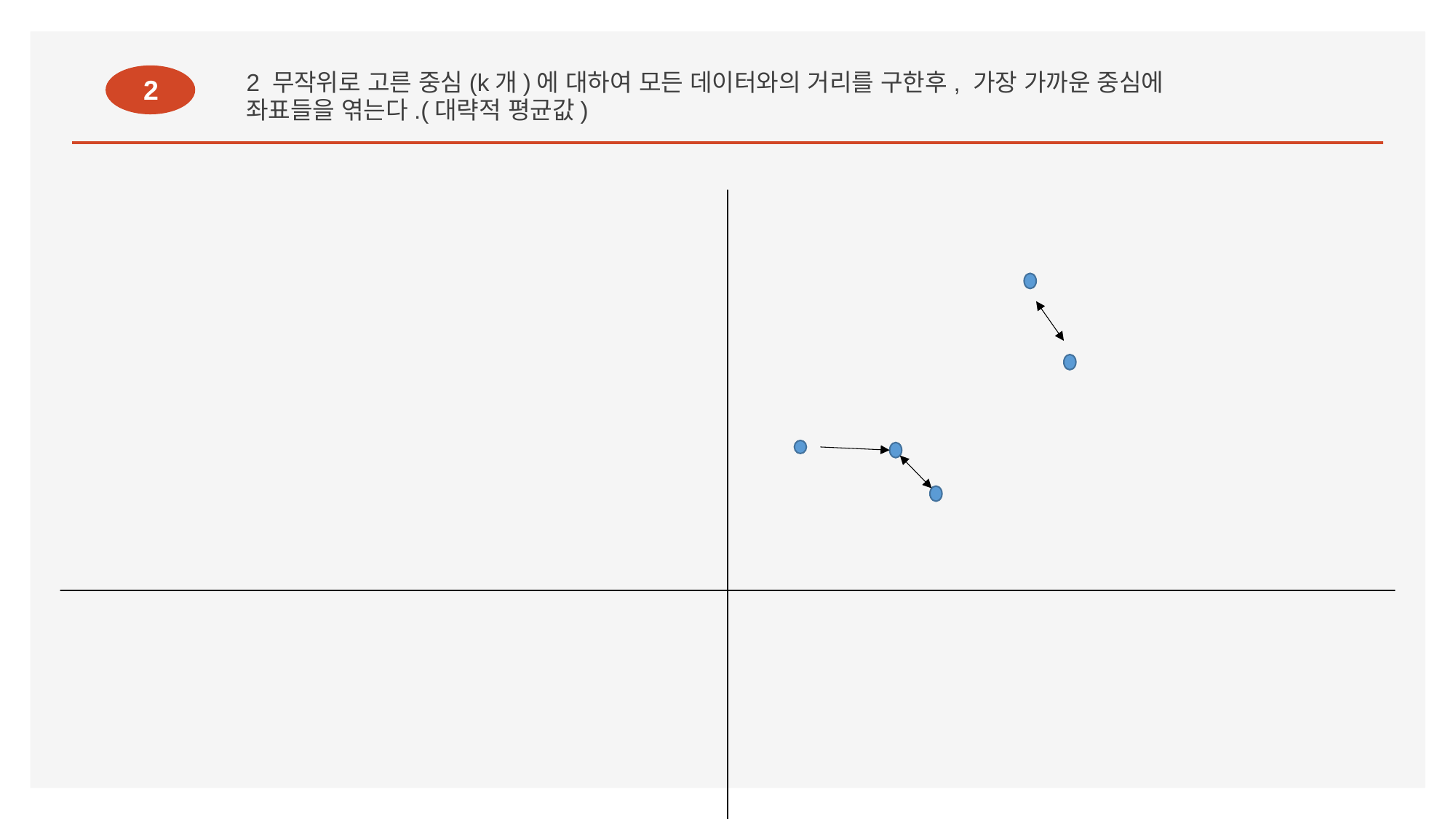

2 무작위로 고른 중심(k개)에 대하여 모든 데이터와의 거리를 구한후, 가장 가까운 중심에 좌표들을 엮는다.(대략적 평균값)

2